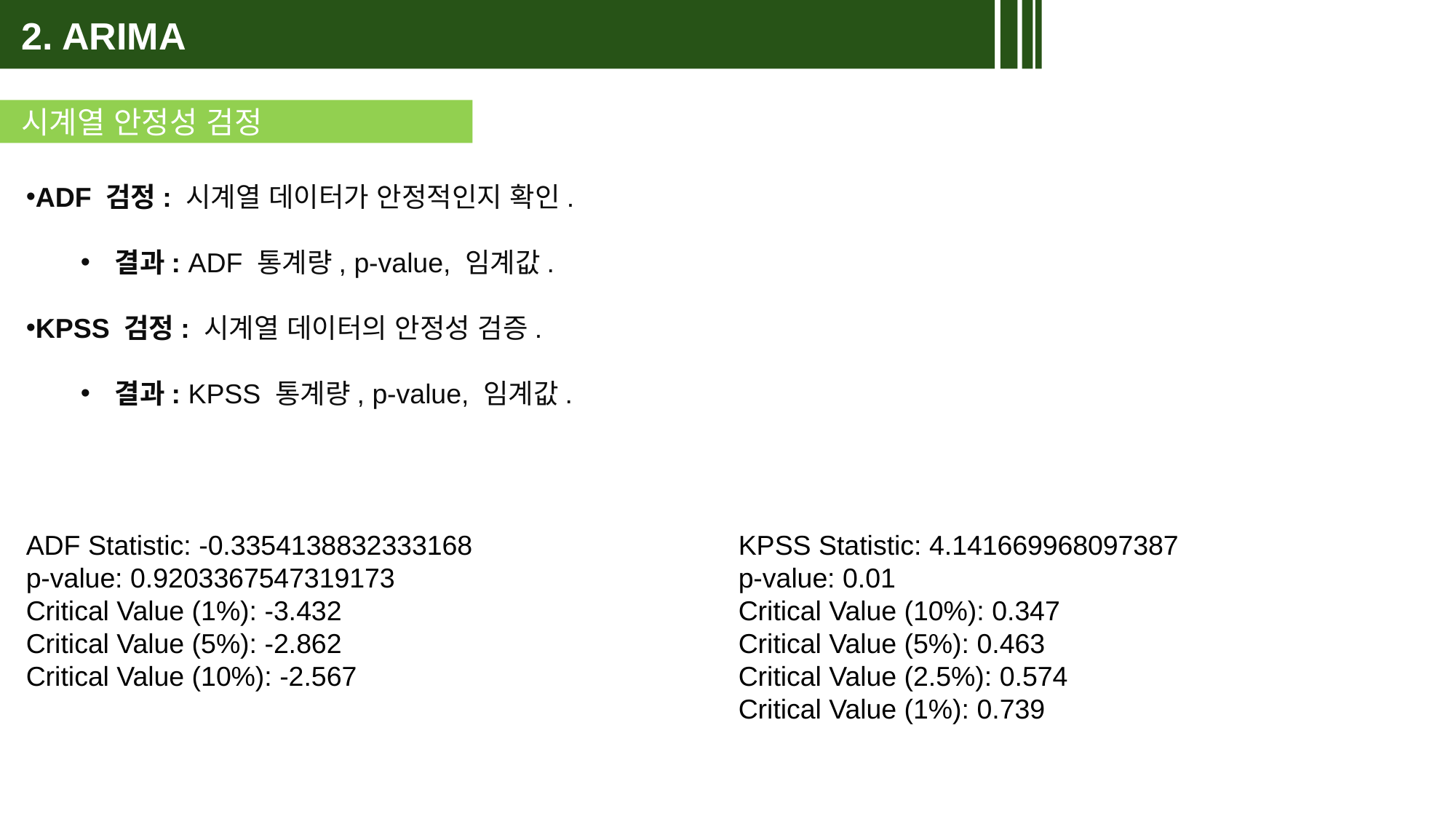

2. ARIMA

시계열 안정성 검정
ADF 검정: 시계열 데이터가 안정적인지 확인.

결과: ADF 통계량, p-value, 임계값.

KPSS 검정: 시계열 데이터의 안정성 검증.

결과: KPSS 통계량, p-value, 임계값.
ADF Statistic: -0.3354138832333168
p-value: 0.9203367547319173
Critical Value (1%): -3.432
Critical Value (5%): -2.862
Critical Value (10%): -2.567
KPSS Statistic: 4.141669968097387
p-value: 0.01
Critical Value (10%): 0.347
Critical Value (5%): 0.463
Critical Value (2.5%): 0.574
Critical Value (1%): 0.739